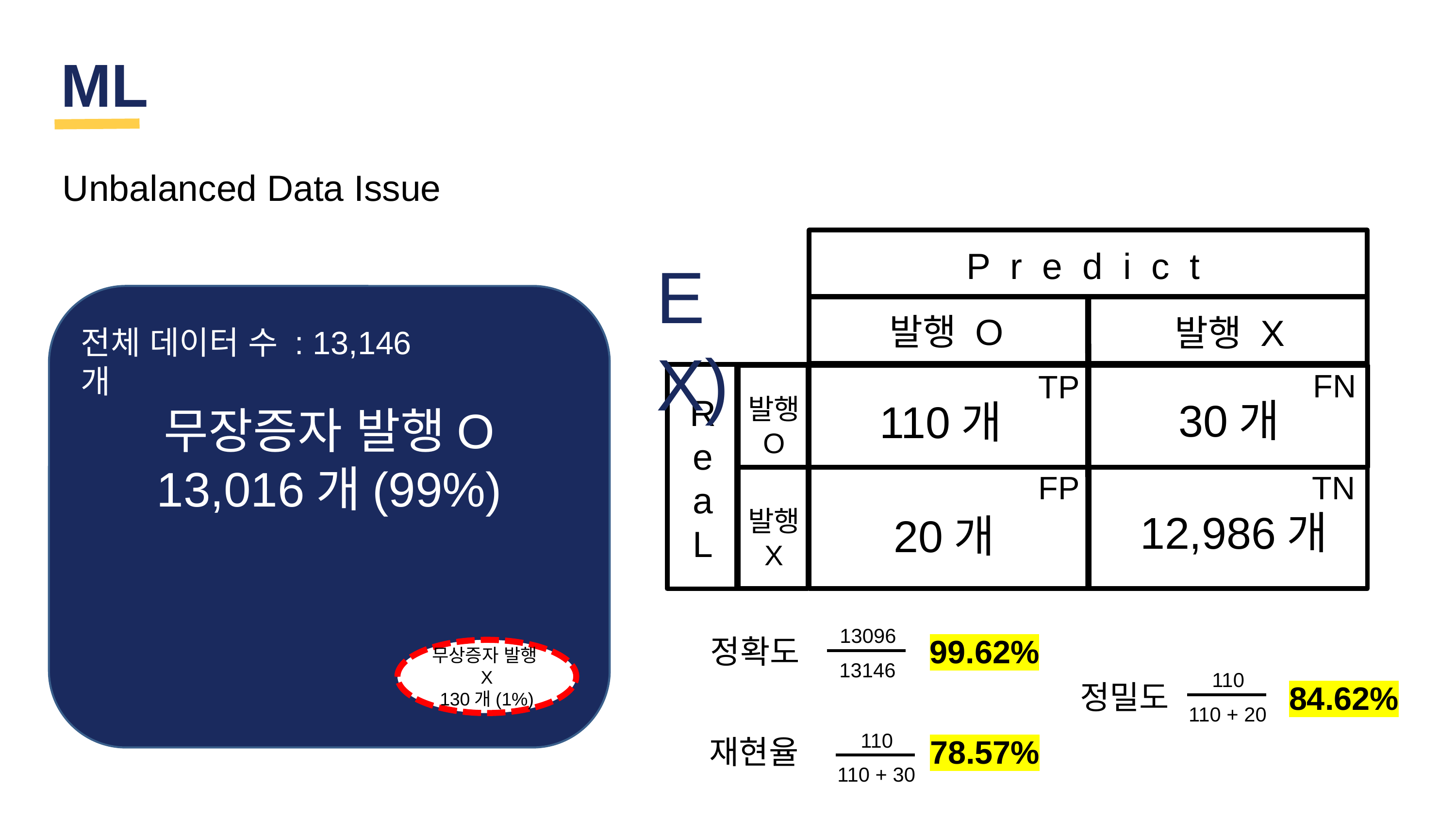

ML
Unbalanced Data Issue

P  r  e  d  i  c  t

발행 O
발행 X
FN
TP

R
e
a
L
발행
O
30개
110개
FP
TN
발행
X
12,986개
20개

EX)
무장증자 발행O
13,016개(99%)

전체 데이터 수 : 13,146개
13096
13146
정확도
99.62%
무상증자 발행X
130개(1%)
110
110 + 20
정밀도
84.62%
110
110 + 30
재현율
78.57%